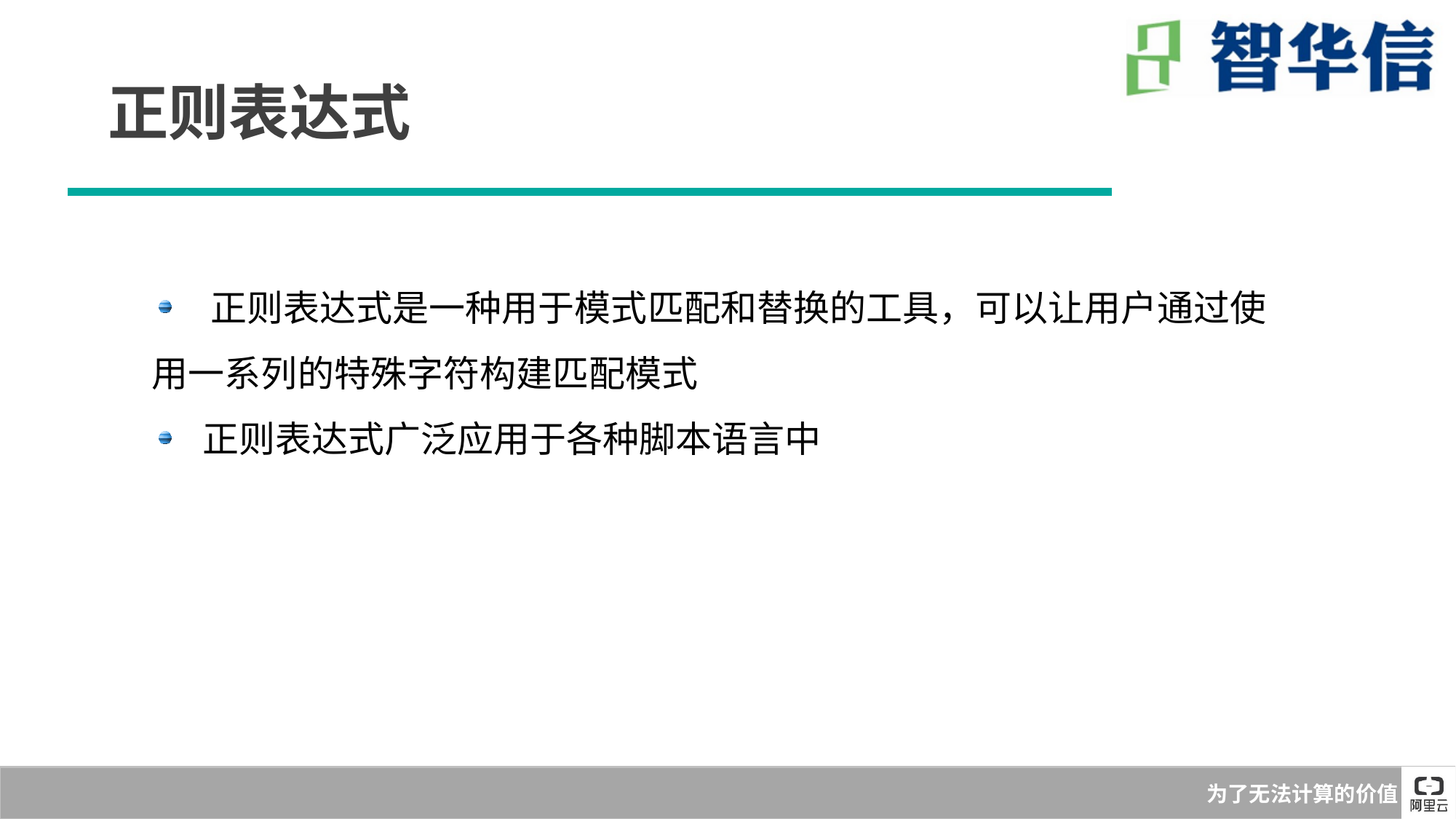

正则表达式
   正则表达式是一种用于模式匹配和替换的工具，可以让用户通过使用一系列的特殊字符构建匹配模式
  正则表达式广泛应用于各种脚本语言中